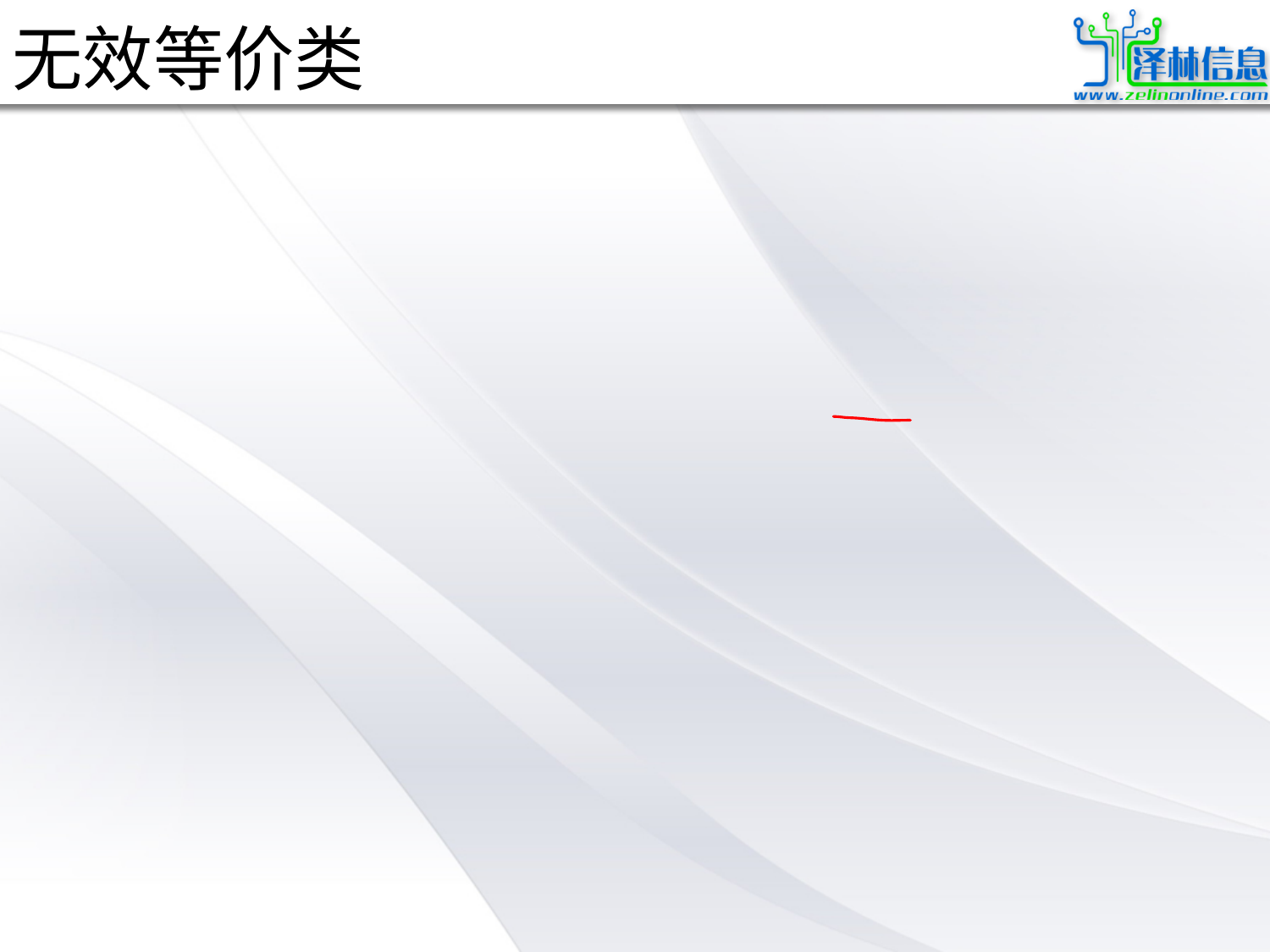

# 无效等价类
3）为每一个无效等价类设计一个测试用例，设计结果如下：

测试数据   期望结果     覆盖的无效等价类
95June     无效输入              ②
20036      无效输入              ③
2001006    无效输入              ④
198912     无效输入              ⑥
205001     无效输入              ⑦
200100     无效输入              ⑨
200113     无效输入              ⑩